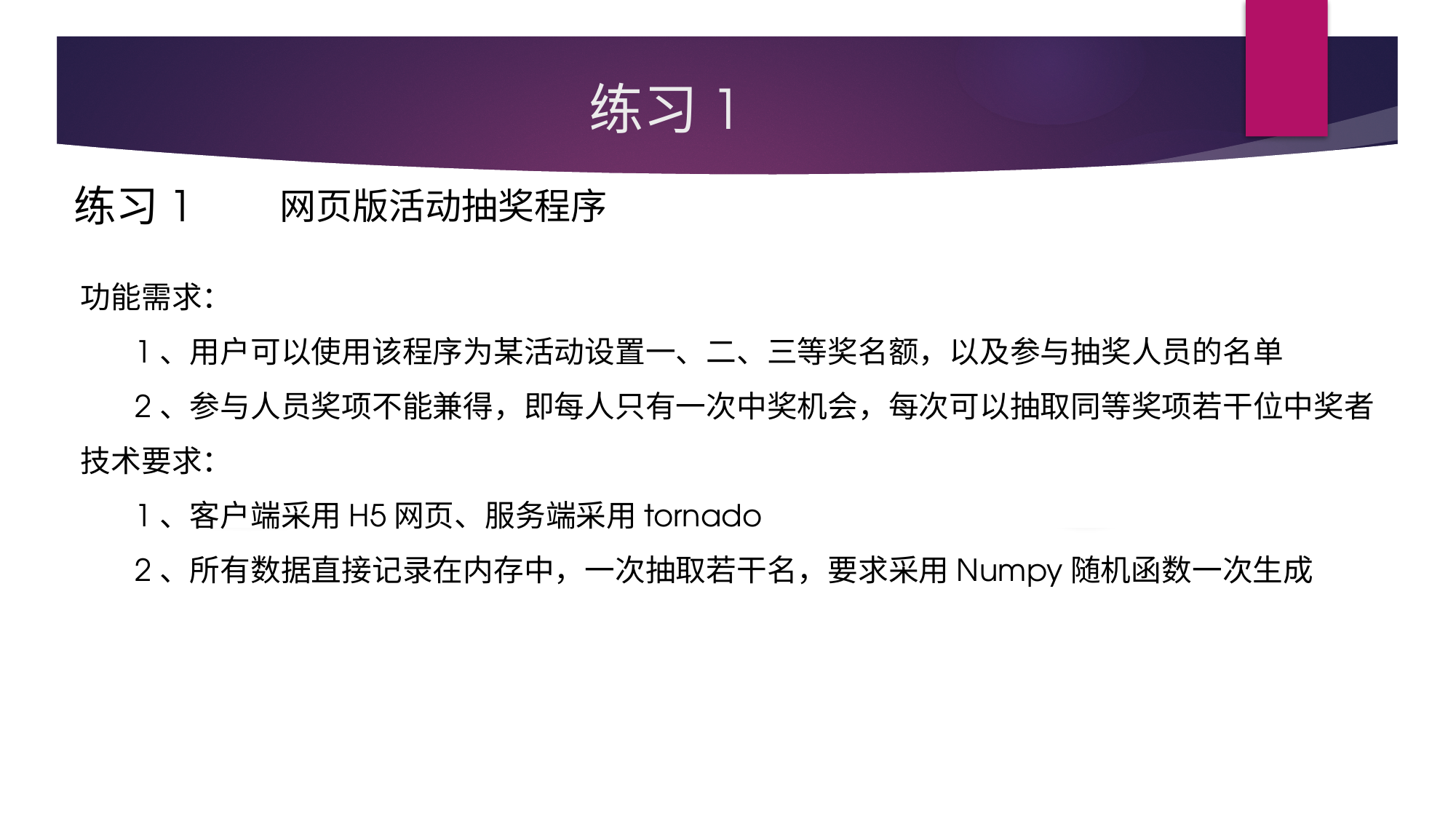

# 练习1
练习1
网页版活动抽奖程序
功能需求：
1、用户可以使用该程序为某活动设置一、二、三等奖名额，以及参与抽奖人员的名单
2、参与人员奖项不能兼得，即每人只有一次中奖机会，每次可以抽取同等奖项若干位中奖者
技术要求：
1、客户端采用H5网页、服务端采用tornado
2、所有数据直接记录在内存中，一次抽取若干名，要求采用Numpy随机函数一次生成